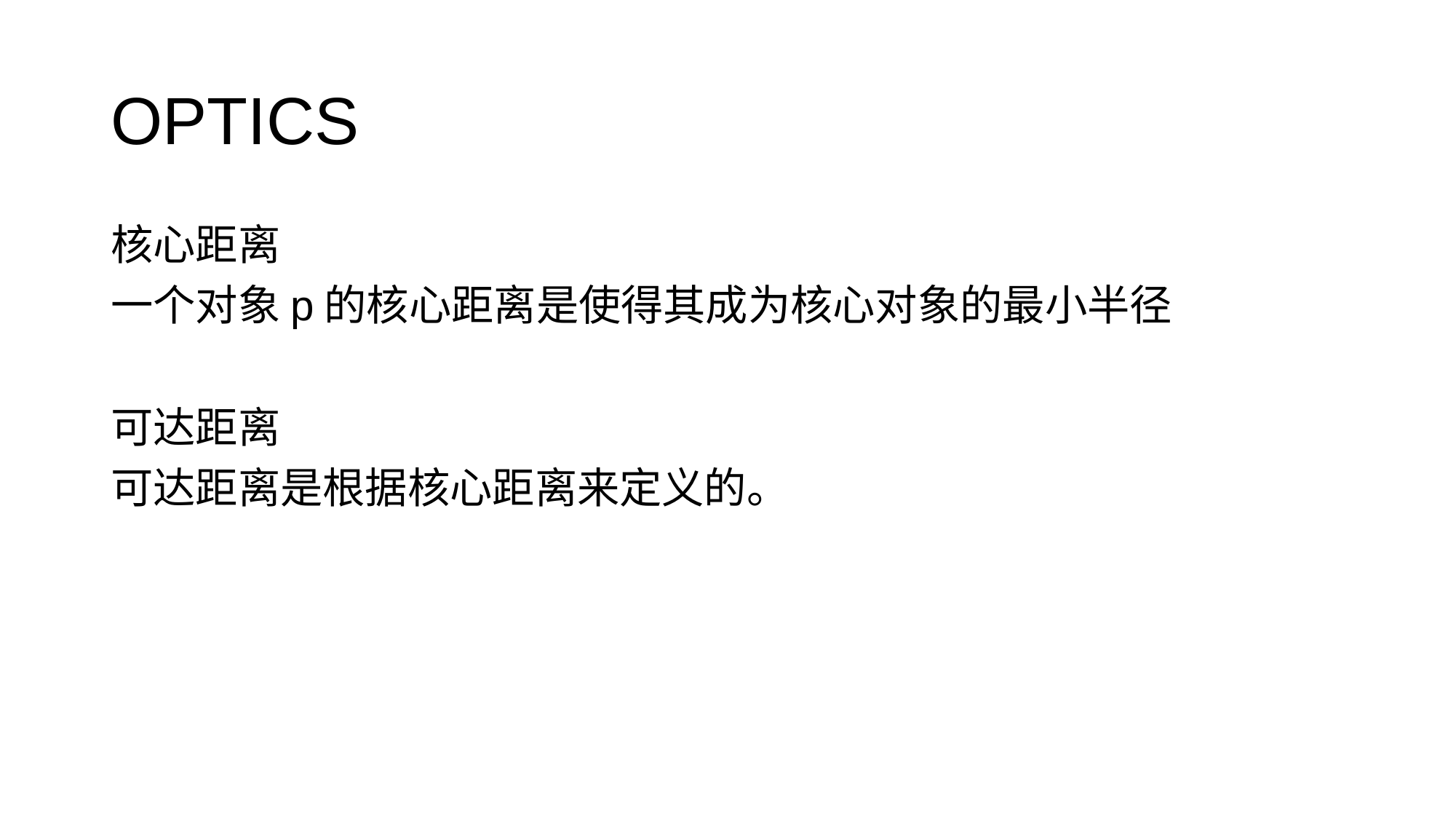

# OPTICS

核心距离
一个对象p的核心距离是使得其成为核心对象的最小半径

可达距离
可达距离是根据核心距离来定义的。